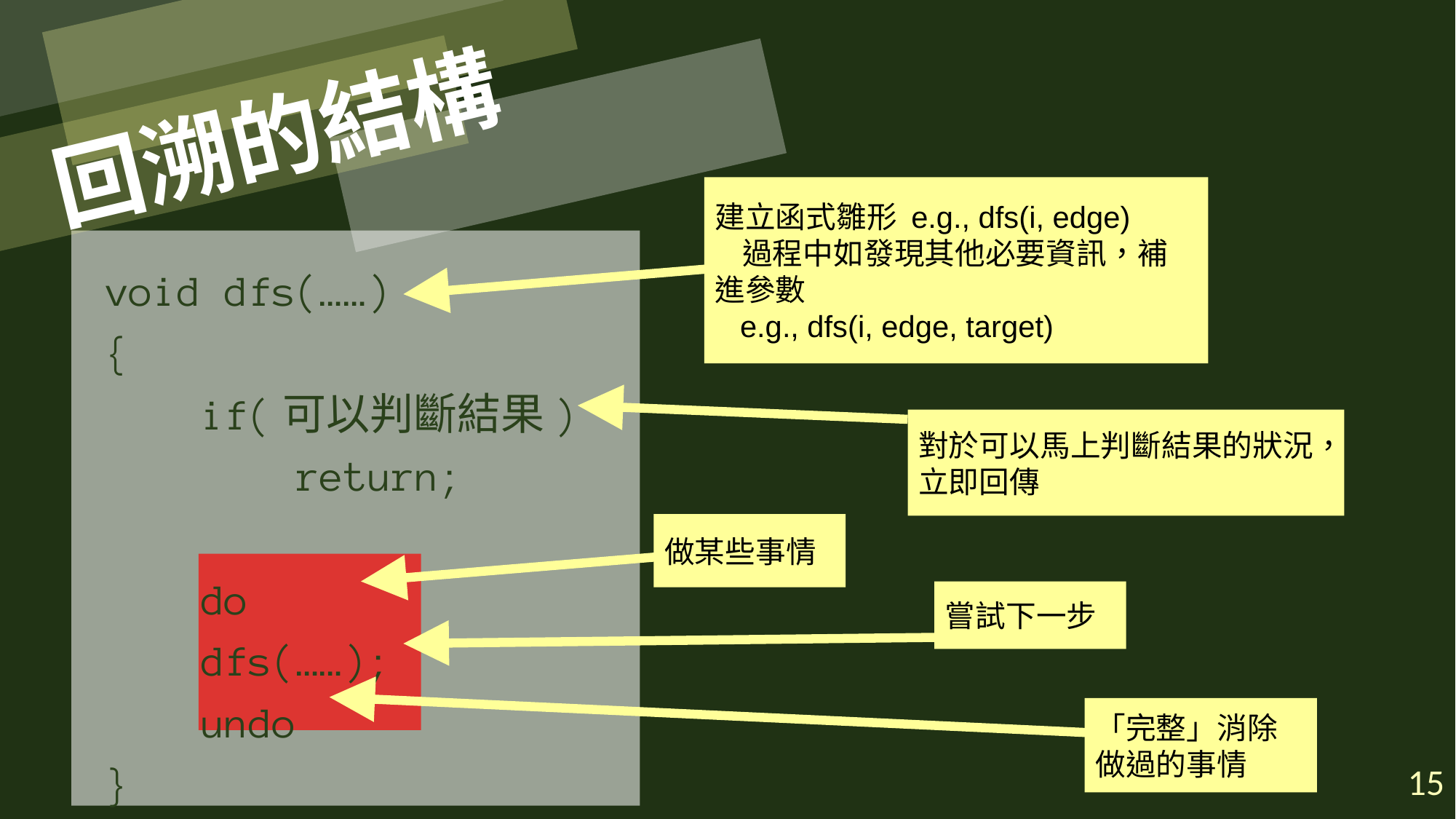

# 回溯的結構

建立函式雛形 e.g., dfs(i, edge)
   過程中如發現其他必要資訊，補進參數
   e.g., dfs(i, edge, target)

void dfs(……)
{
    if(可以判斷結果)
        return;

    do
    dfs(……);
    undo
}
對於可以馬上判斷結果的狀況，立即回傳
做某些事情

嘗試下一步
「完整」消除做過的事情
15